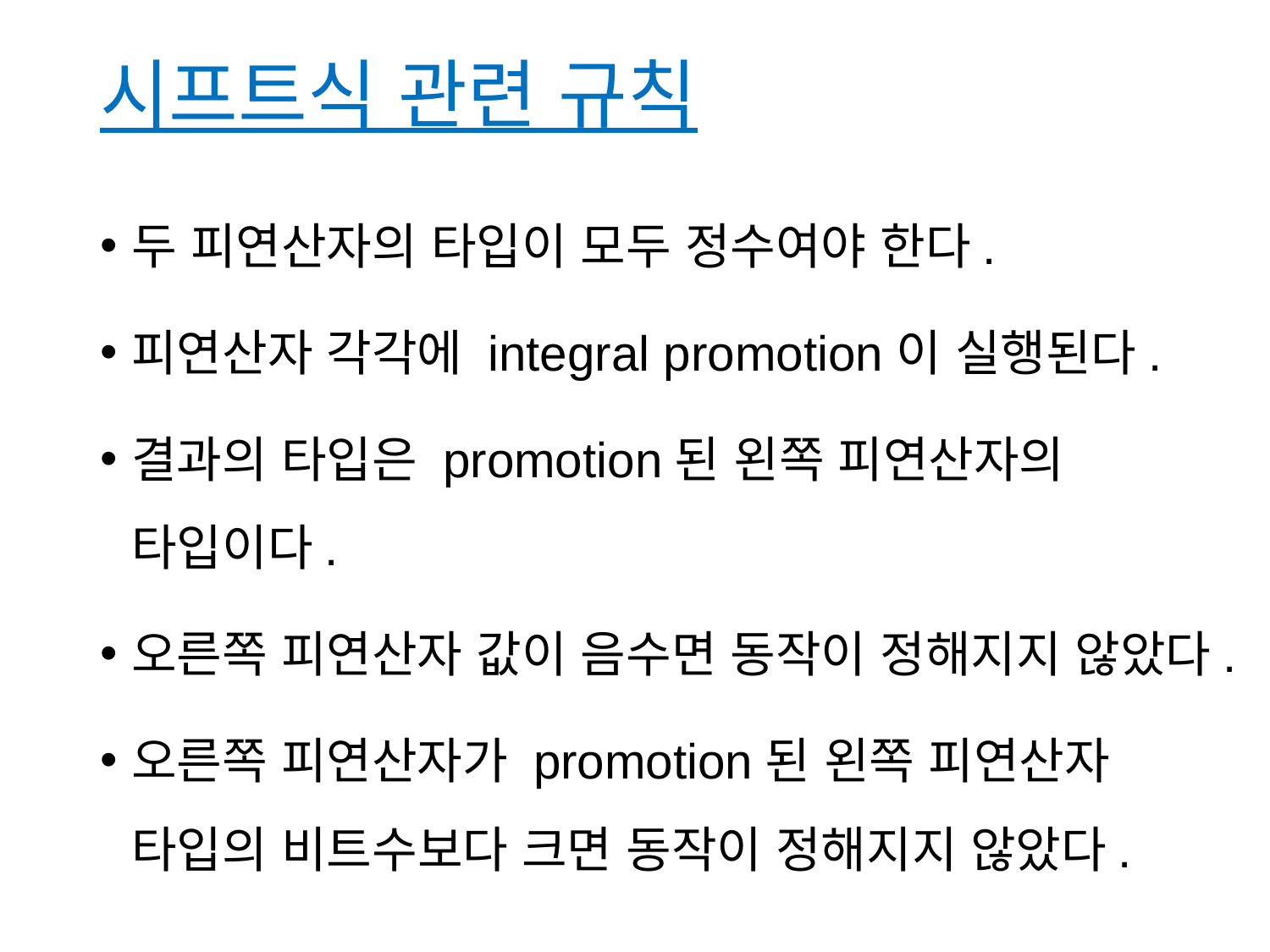

# 시프트식 관련 규칙
두 피연산자의 타입이 모두 정수여야 한다.
피연산자 각각에 integral promotion이 실행된다.
결과의 타입은 promotion된 왼쪽 피연산자의 타입이다.
오른쪽 피연산자 값이 음수면 동작이 정해지지 않았다.
오른쪽 피연산자가 promotion된 왼쪽 피연산자 타입의 비트수보다 크면 동작이 정해지지 않았다.